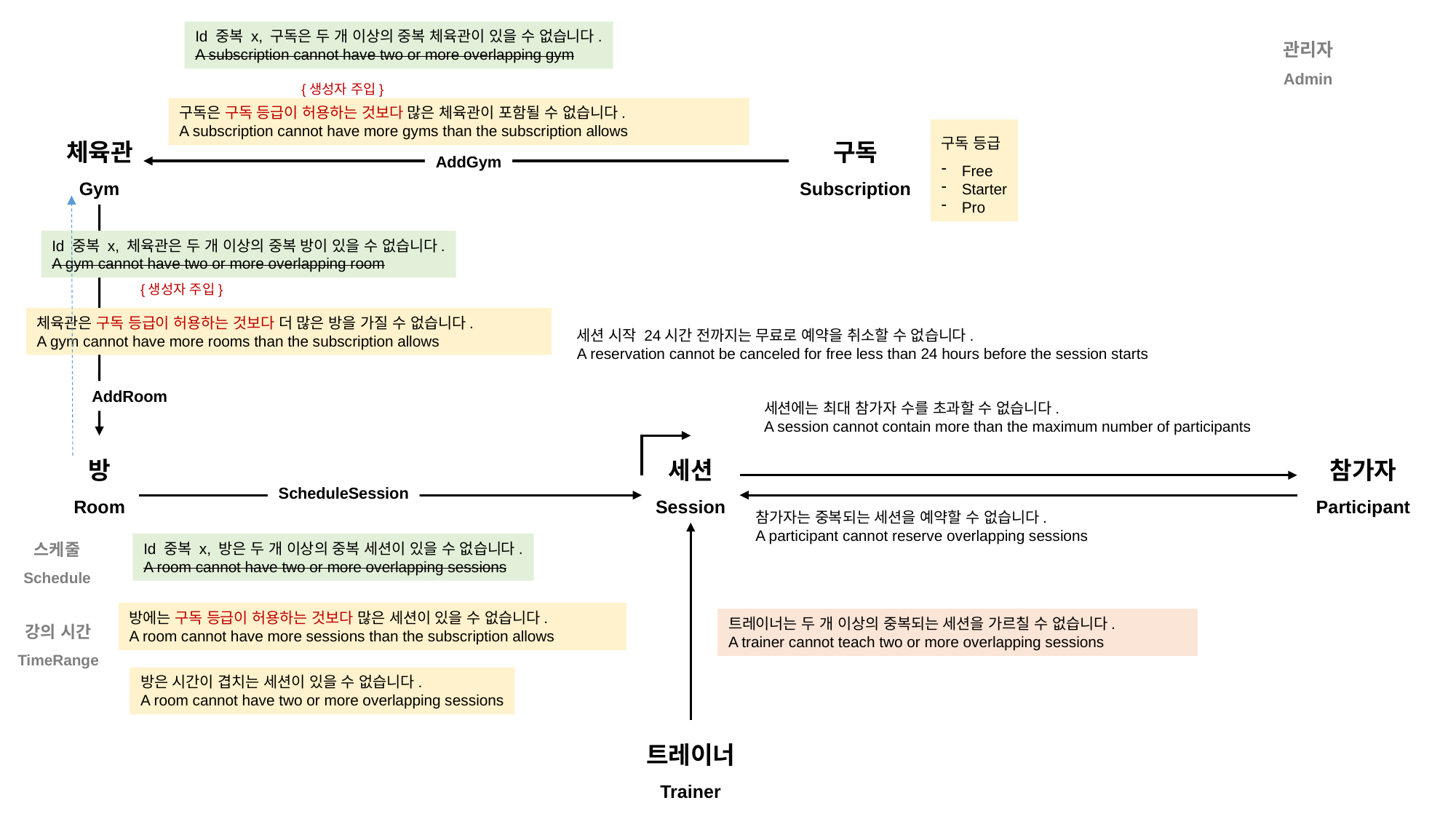

Id 중복 x, 구독은 두 개 이상의 중복 체육관이 있을 수 없습니다.
A subscription cannot have two or more overlapping gym
관리자
Admin
{생성자 주입}
구독은 구독 등급이 허용하는 것보다 많은 체육관이 포함될 수 없습니다.
A subscription cannot have more gyms than the subscription allows
체육관
Gym
구독
Subscription
구독 등급
Free
Starter
Pro
AddGym
Id 중복 x, 체육관은 두 개 이상의 중복 방이 있을 수 없습니다.
A gym cannot have two or more overlapping room
{생성자 주입}
체육관은 구독 등급이 허용하는 것보다 더 많은 방을 가질 수 없습니다.
A gym cannot have more rooms than the subscription allows
세션 시작 24시간 전까지는 무료로 예약을 취소할 수 없습니다.
A reservation cannot be canceled for free less than 24 hours before the session starts
AddRoom
세션에는 최대 참가자 수를 초과할 수 없습니다.
A session cannot contain more than the maximum number of participants
방
Room
세션
Session
참가자
Participant

ScheduleSession
참가자는 중복되는 세션을 예약할 수 없습니다.
A participant cannot reserve overlapping sessions
스케줄
Schedule
Id 중복 x, 방은 두 개 이상의 중복 세션이 있을 수 없습니다.
A room cannot have two or more overlapping sessions
방에는 구독 등급이 허용하는 것보다 많은 세션이 있을 수 없습니다.
A room cannot have more sessions than the subscription allows
강의 시간
TimeRange
트레이너는 두 개 이상의 중복되는 세션을 가르칠 수 없습니다.
A trainer cannot teach two or more overlapping sessions
방은 시간이 겹치는 세션이 있을 수 없습니다.
A room cannot have two or more overlapping sessions
트레이너
Trainer